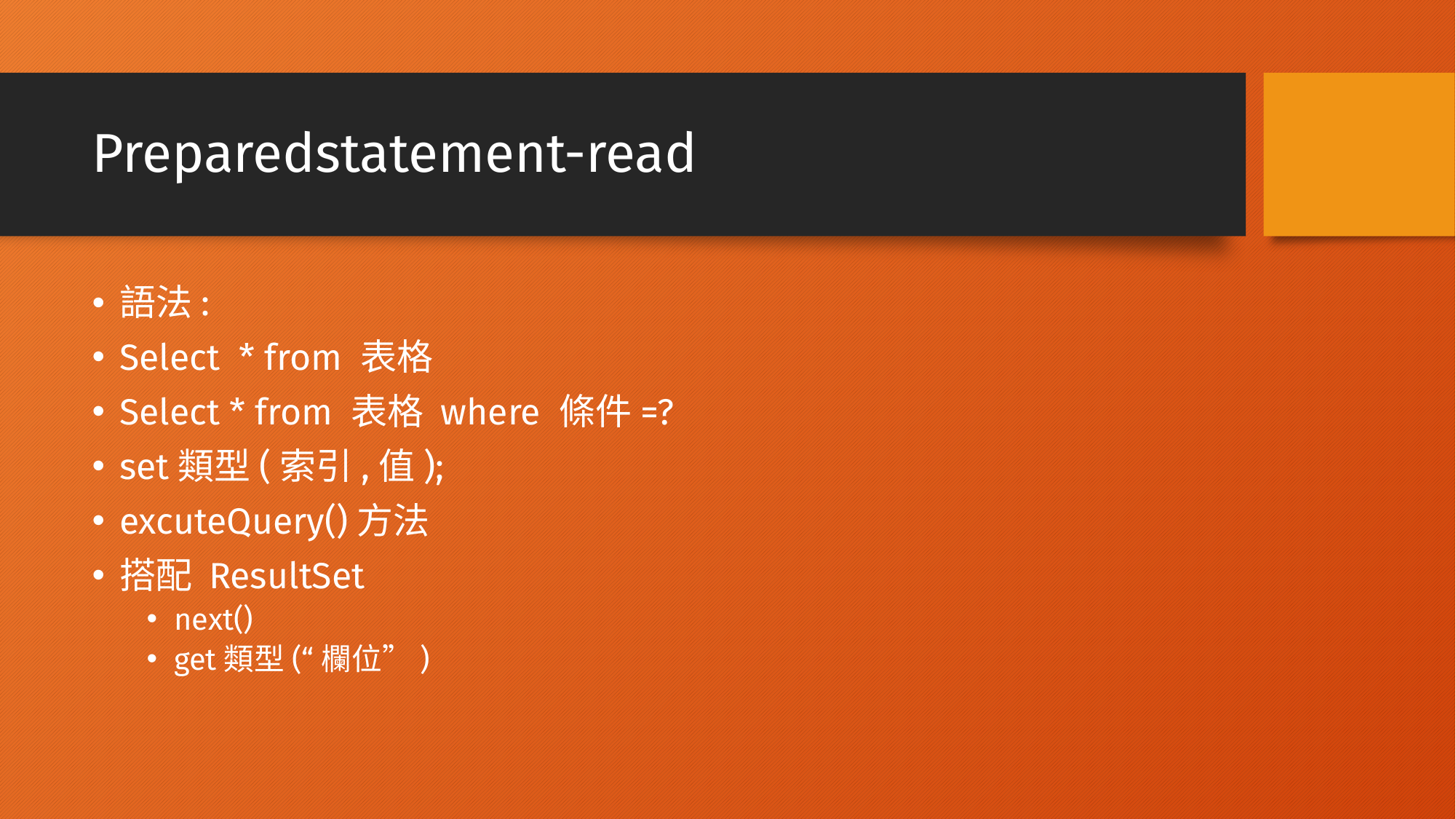

# Preparedstatement-read
語法:
Select  * from 表格
Select * from 表格 where 條件=?
set類型(索引,值);
excuteQuery()方法
搭配 ResultSet
next()
get類型(“欄位”)